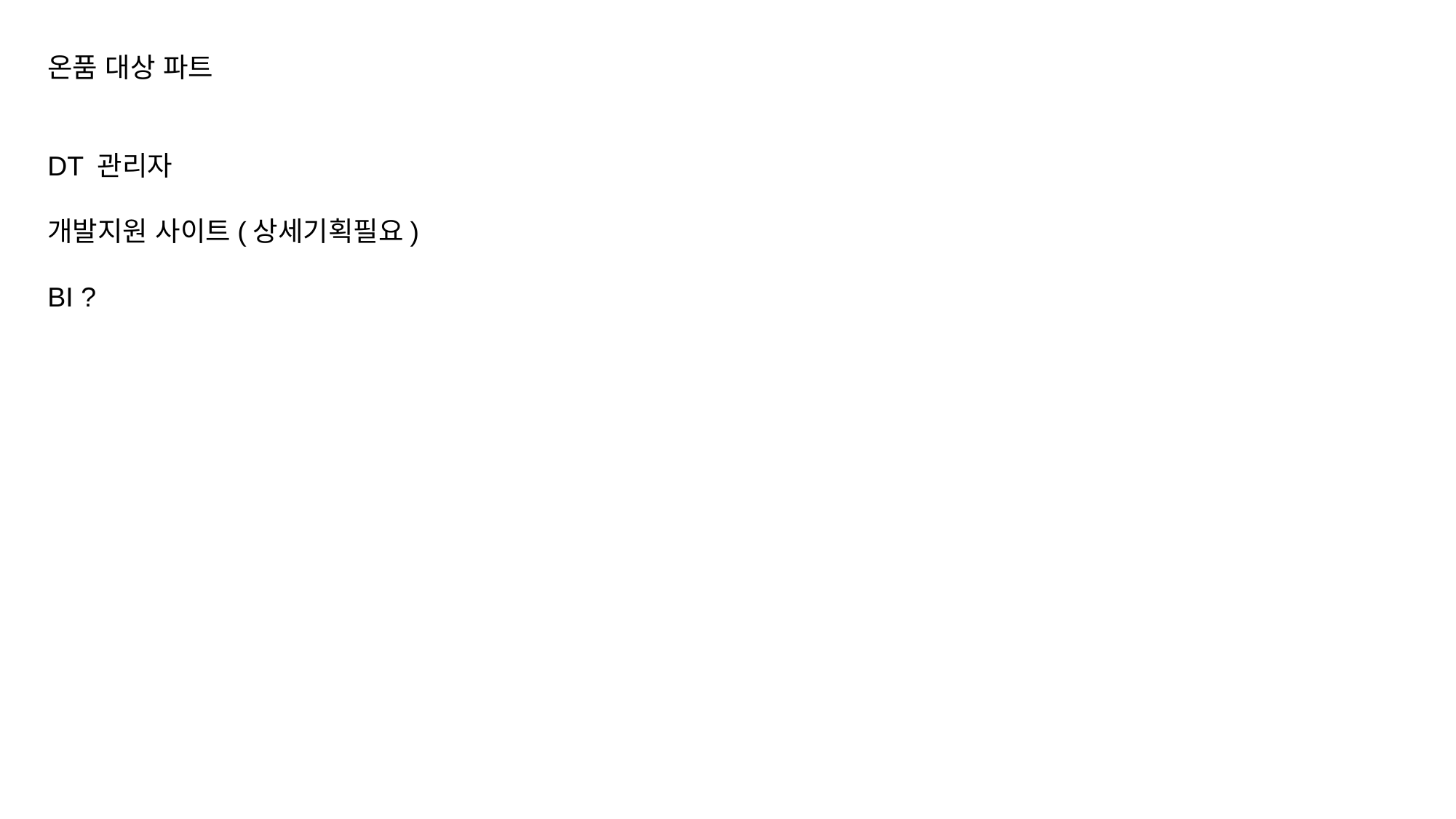

온품 대상 파트

DT 관리자

개발지원 사이트(상세기획필요)

BI ?